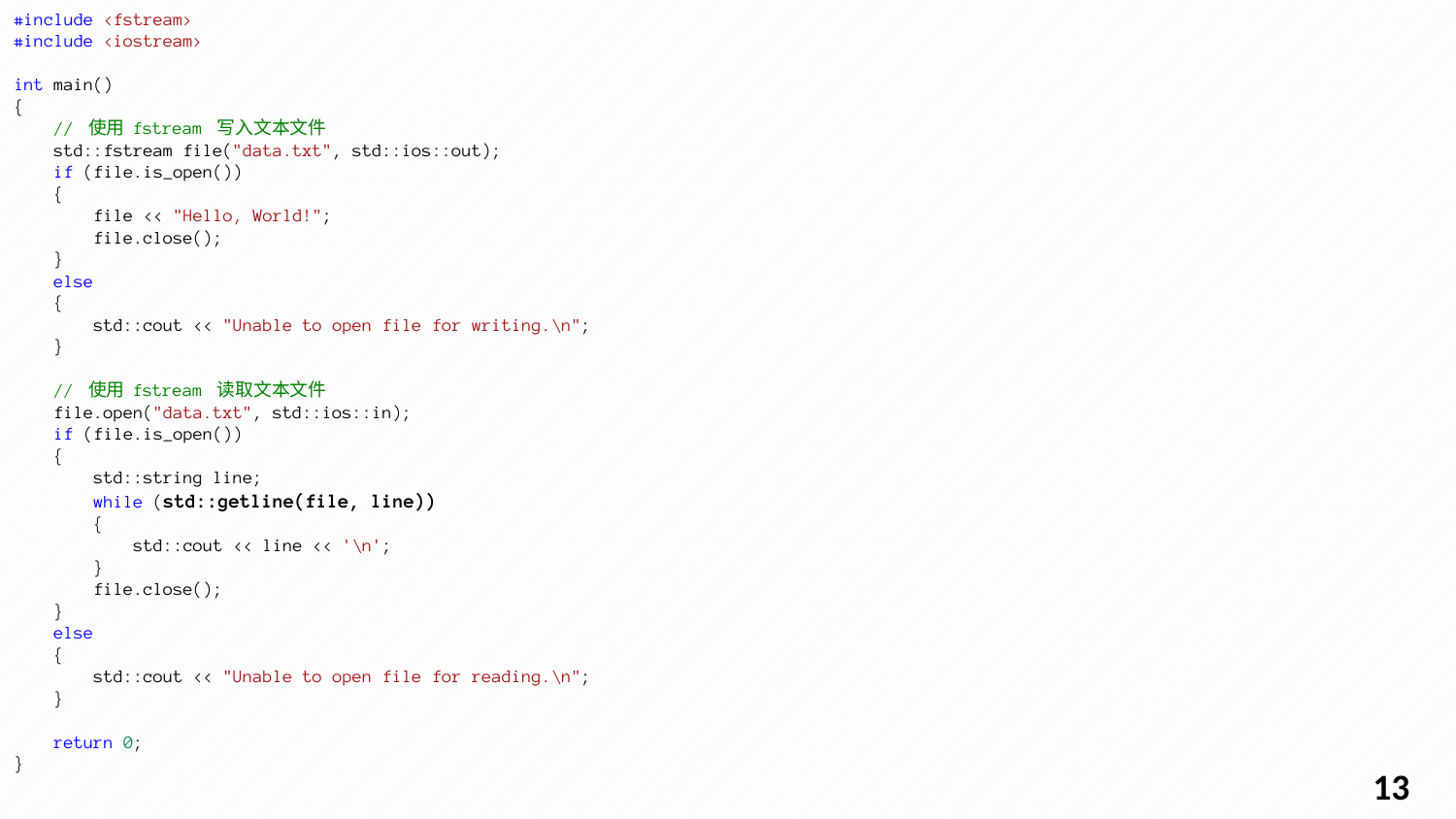

#include <fstream>
#include <iostream>
int main()
{
    // 使用 fstream 写入文本文件
    std::fstream file("data.txt", std::ios::out);
    if (file.is_open())
    {
        file << "Hello, World!";
        file.close();
    }
    else
    {
        std::cout << "Unable to open file for writing.\n";
    }
    // 使用 fstream 读取文本文件
    file.open("data.txt", std::ios::in);
    if (file.is_open())
    {
        std::string line;
        while (std::getline(file, line))
        {
            std::cout << line << '\n';
        }
        file.close();
    }
    else
    {
        std::cout << "Unable to open file for reading.\n";
    }
    return 0;
}
13